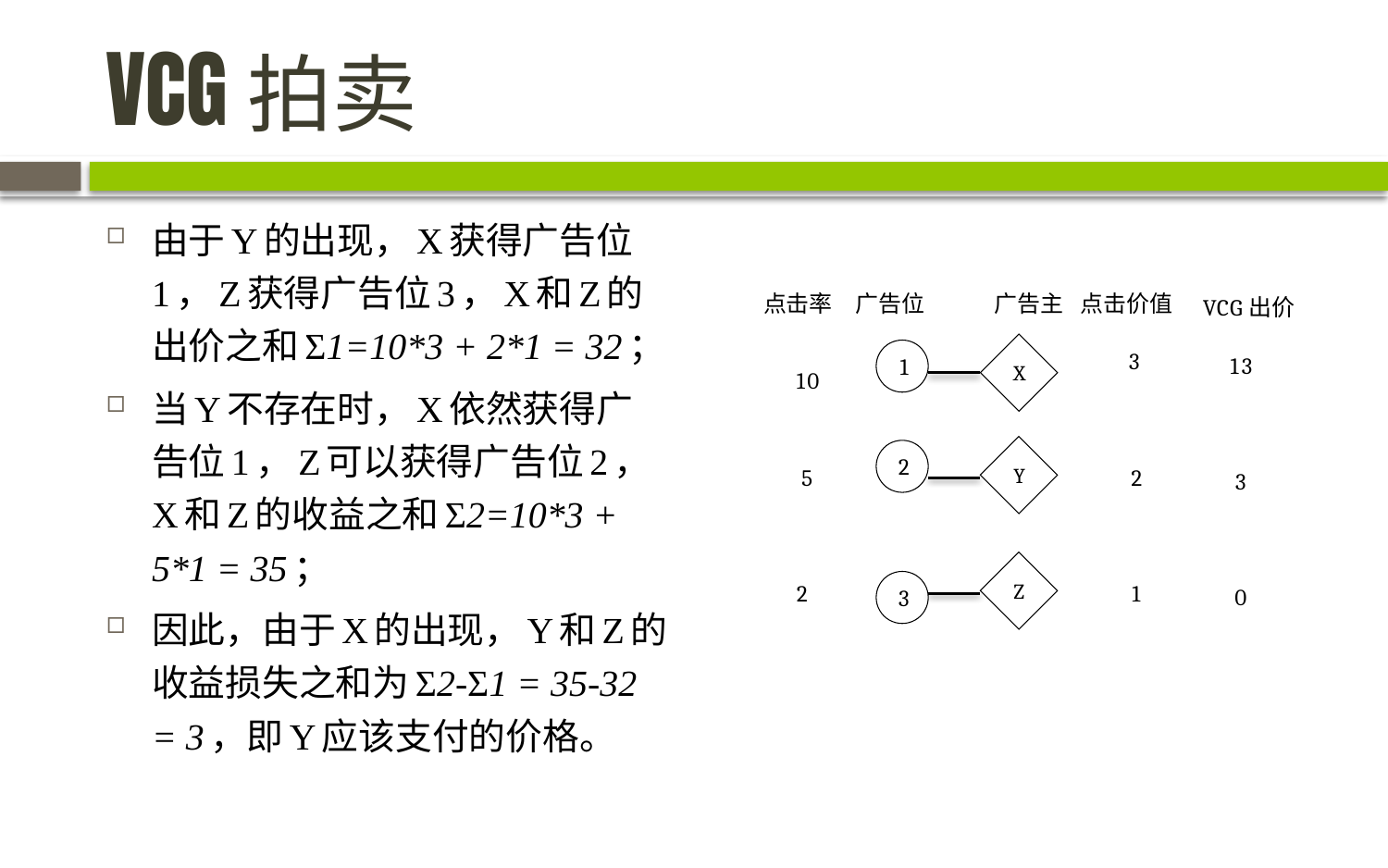

# VCG拍卖
由于Y的出现，X获得广告位1，Z获得广告位3，X和Z的出价之和Σ1=10*3 + 2*1 = 32；
当Y不存在时，X依然获得广告位1，Z可以获得广告位2，X和Z的收益之和Σ2=10*3 + 5*1 = 35；
因此，由于X的出现，Y和Z的收益损失之和为Σ2-Σ1 = 35-32 = 3，即Y应该支付的价格。

点击率
10
5
2
广告位
广告主
X
1
Y
2
Z
3
点击价值
3
2
1
VCG出价
13
3
0